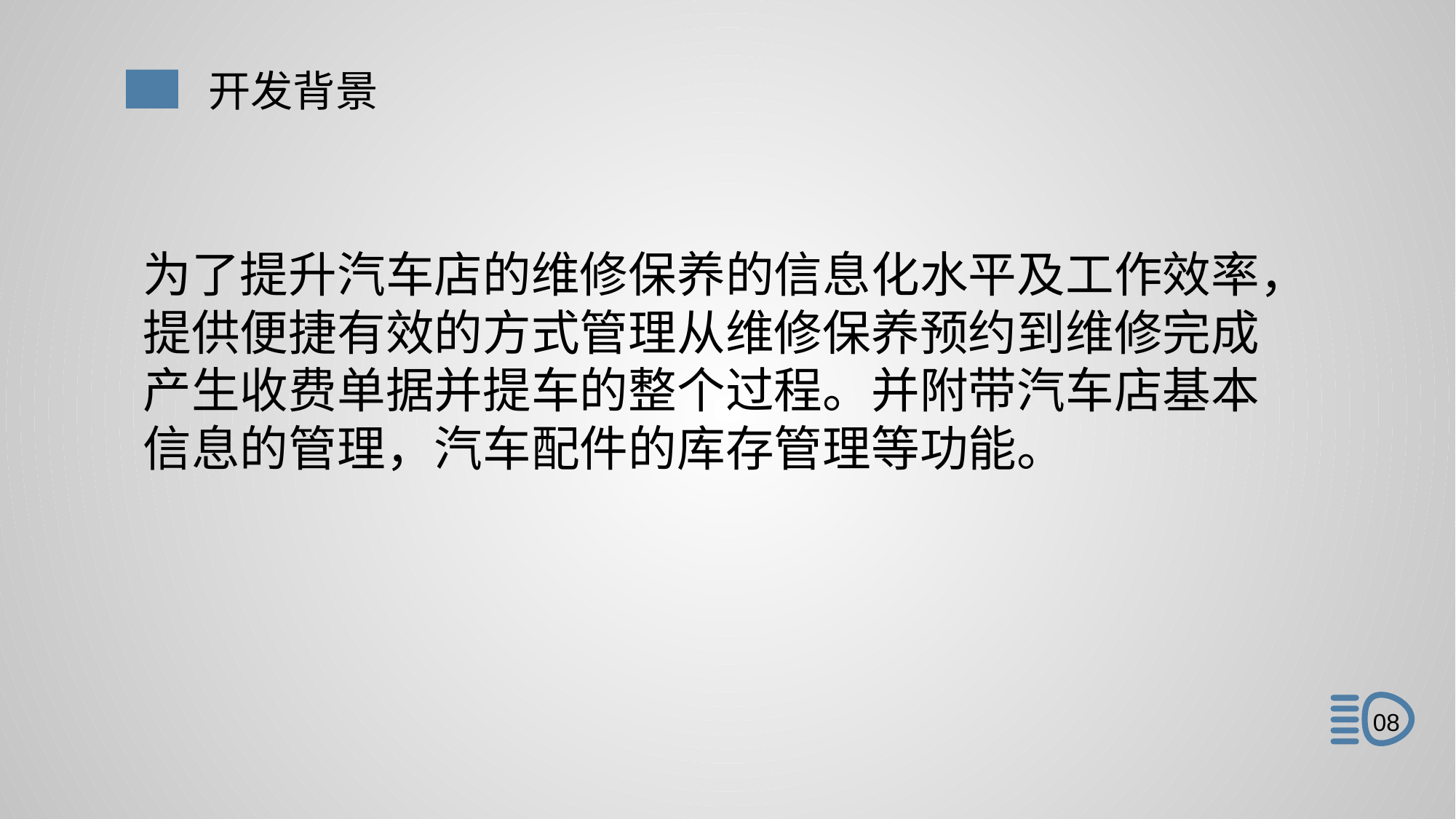

开发背景

为了提升汽车店的维修保养的信息化水平及工作效率，提供便捷有效的方式管理从维修保养预约到维修完成产生收费单据并提车的整个过程。并附带汽车店基本信息的管理，汽车配件的库存管理等功能。

08